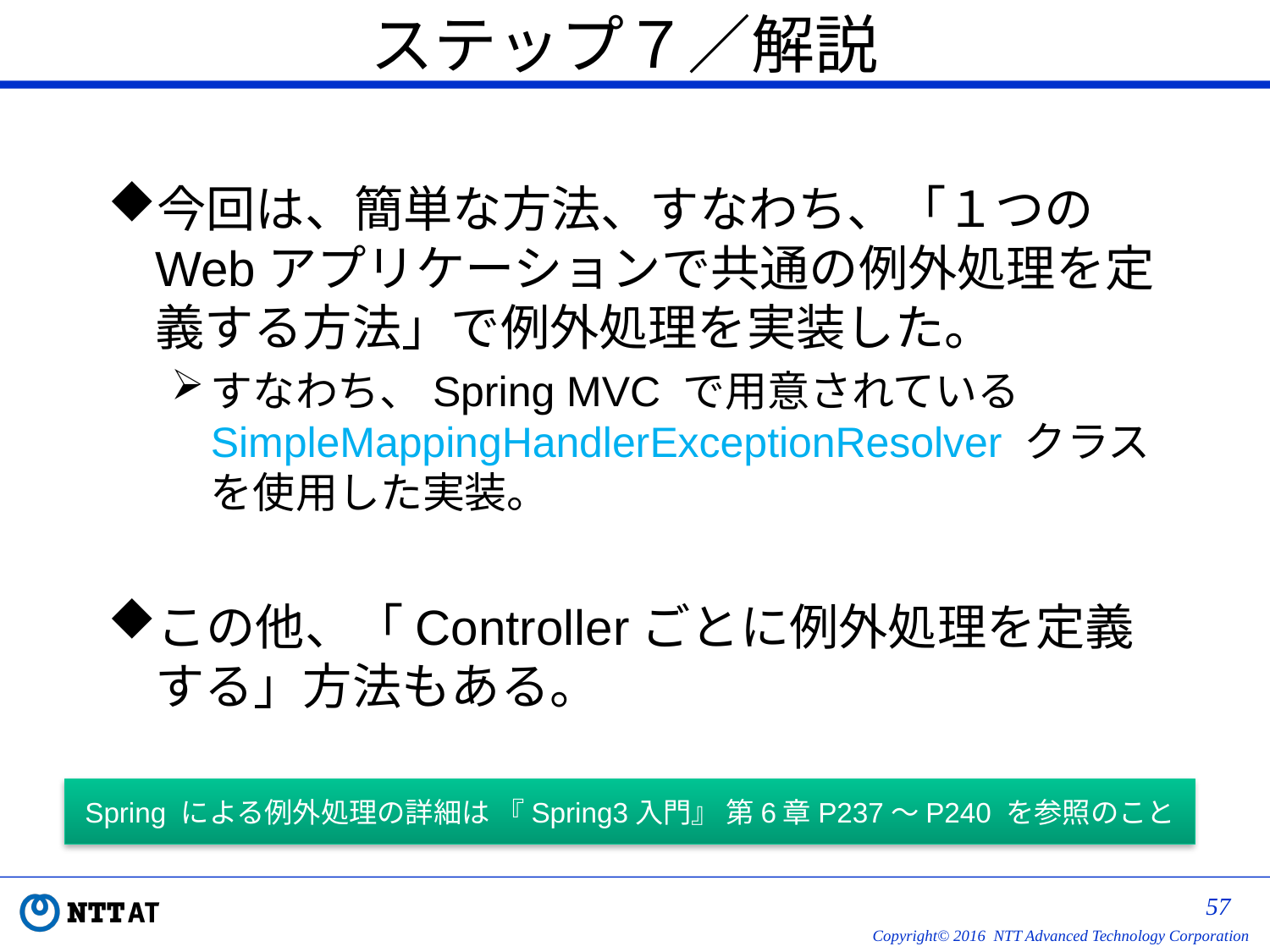

# ステップ７／解説
今回は、簡単な方法、すなわち、「１つのWebアプリケーションで共通の例外処理を定義する方法」で例外処理を実装した。
すなわち、Spring MVC で用意されている SimpleMappingHandlerExceptionResolver クラスを使用した実装。

この他、「Controllerごとに例外処理を定義する」方法もある。
Spring による例外処理の詳細は 『Spring3入門』 第6章P237～P240 を参照のこと
57